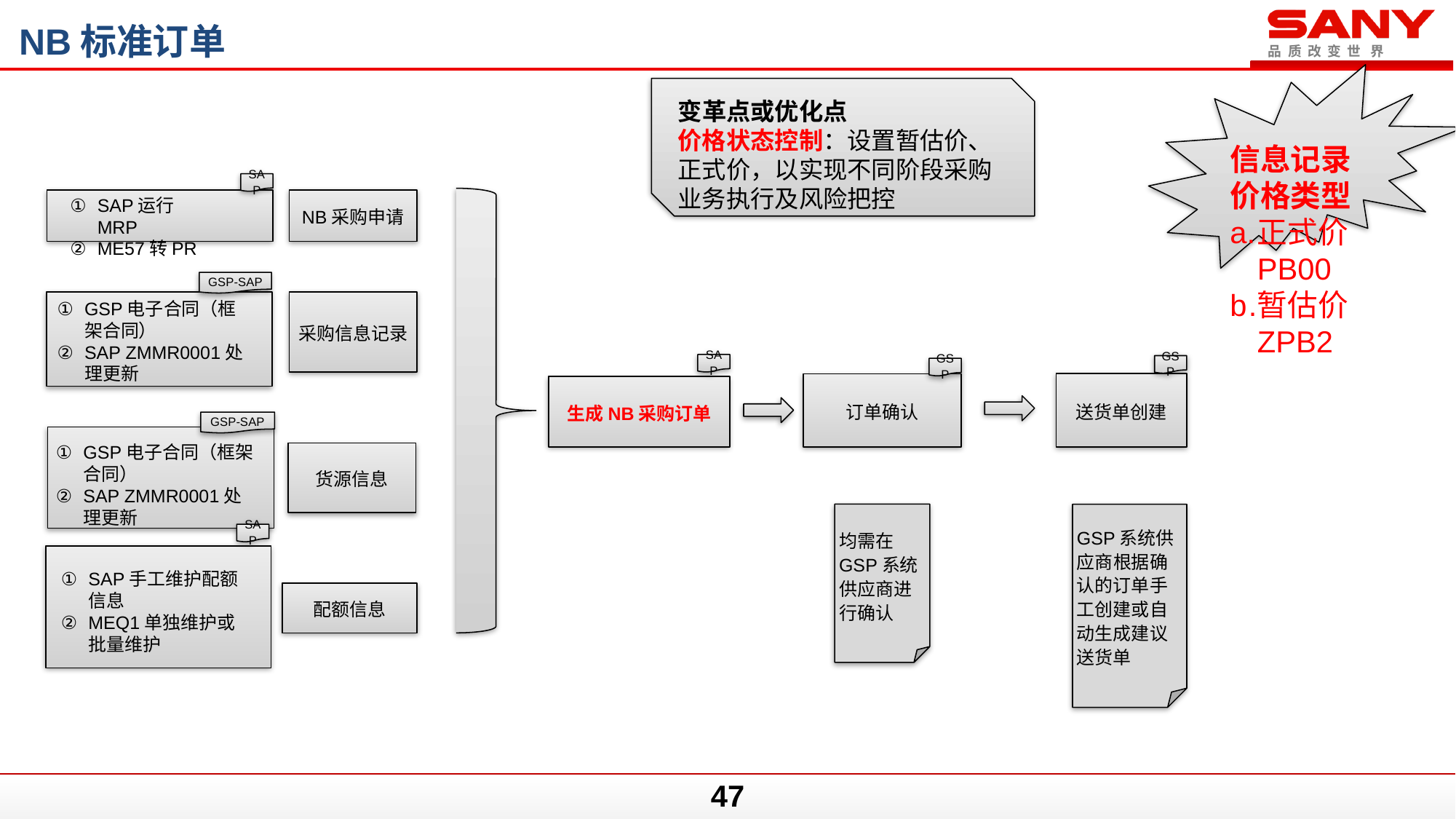

NB标准订单

变革点或优化点
价格状态控制：设置暂估价、正式价，以实现不同阶段采购业务执行及风险把控

信息记录价格类型
正式价PB00
暂估价ZPB2
SAP
SAP运行MRP
ME57转PR

NB采购申请
GSP-SAP

采购信息记录
GSP电子合同（框架合同）
SAP ZMMR0001处理更新
SAP
GSP
GSP
送货单创建
订单确认
生成NB采购订单

GSP-SAP

GSP电子合同（框架合同）
SAP ZMMR0001处理更新
货源信息
均需在GSP系统供应商进行确认
GSP系统供应商根据确认的订单手工创建或自动生成建议送货单
SAP

SAP手工维护配额信息
MEQ1单独维护或批量维护
配额信息